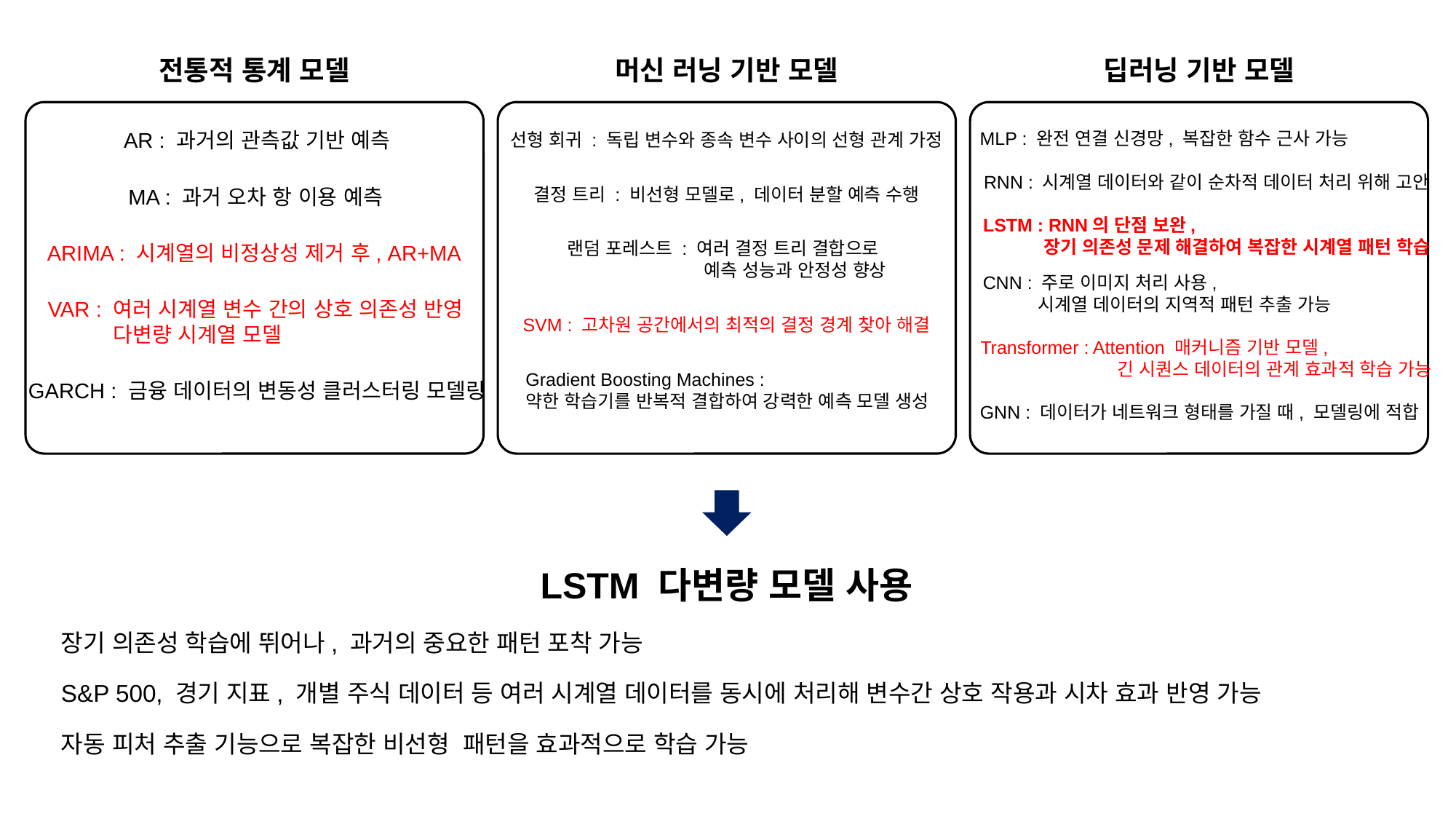

전통적 통계 모델
머신 러닝 기반 모델
딥러닝 기반 모델

AR : 과거의 관측값 기반 예측
MLP : 완전 연결 신경망, 복잡한 함수 근사 가능
선형 회귀 : 독립 변수와 종속 변수 사이의 선형 관계 가정
RNN : 시계열 데이터와 같이 순차적 데이터 처리 위해 고안
결정 트리 : 비선형 모델로, 데이터 분할 예측 수행
MA : 과거 오차 항 이용 예측
LSTM : RNN의 단점 보완,
           장기 의존성 문제 해결하여 복잡한 시계열 패턴 학습
랜덤 포레스트 : 여러 결정 트리 결합으로
                          예측 성능과 안정성 향상
ARIMA : 시계열의 비정상성 제거 후, AR+MA
CNN : 주로 이미지 처리 사용,
          시계열 데이터의 지역적 패턴 추출 가능
VAR : 여러 시계열 변수 간의 상호 의존성 반영
          다변량 시계열 모델
SVM : 고차원 공간에서의 최적의 결정 경계 찾아 해결
Transformer : Attention 매커니즘 기반 모델,
                          긴 시퀀스 데이터의 관계 효과적 학습 가능
Gradient Boosting Machines :
약한 학습기를 반복적 결합하여 강력한 예측 모델 생성
GARCH : 금융 데이터의 변동성 클러스터링 모델링
GNN : 데이터가 네트워크 형태를 가질 때, 모델링에 적합

LSTM 다변량 모델 사용
장기 의존성 학습에 뛰어나, 과거의 중요한 패턴 포착 가능
S&P 500, 경기 지표, 개별 주식 데이터 등 여러 시계열 데이터를 동시에 처리해 변수간 상호 작용과 시차 효과 반영 가능
자동 피처 추출 기능으로 복잡한 비선형  패턴을 효과적으로 학습 가능